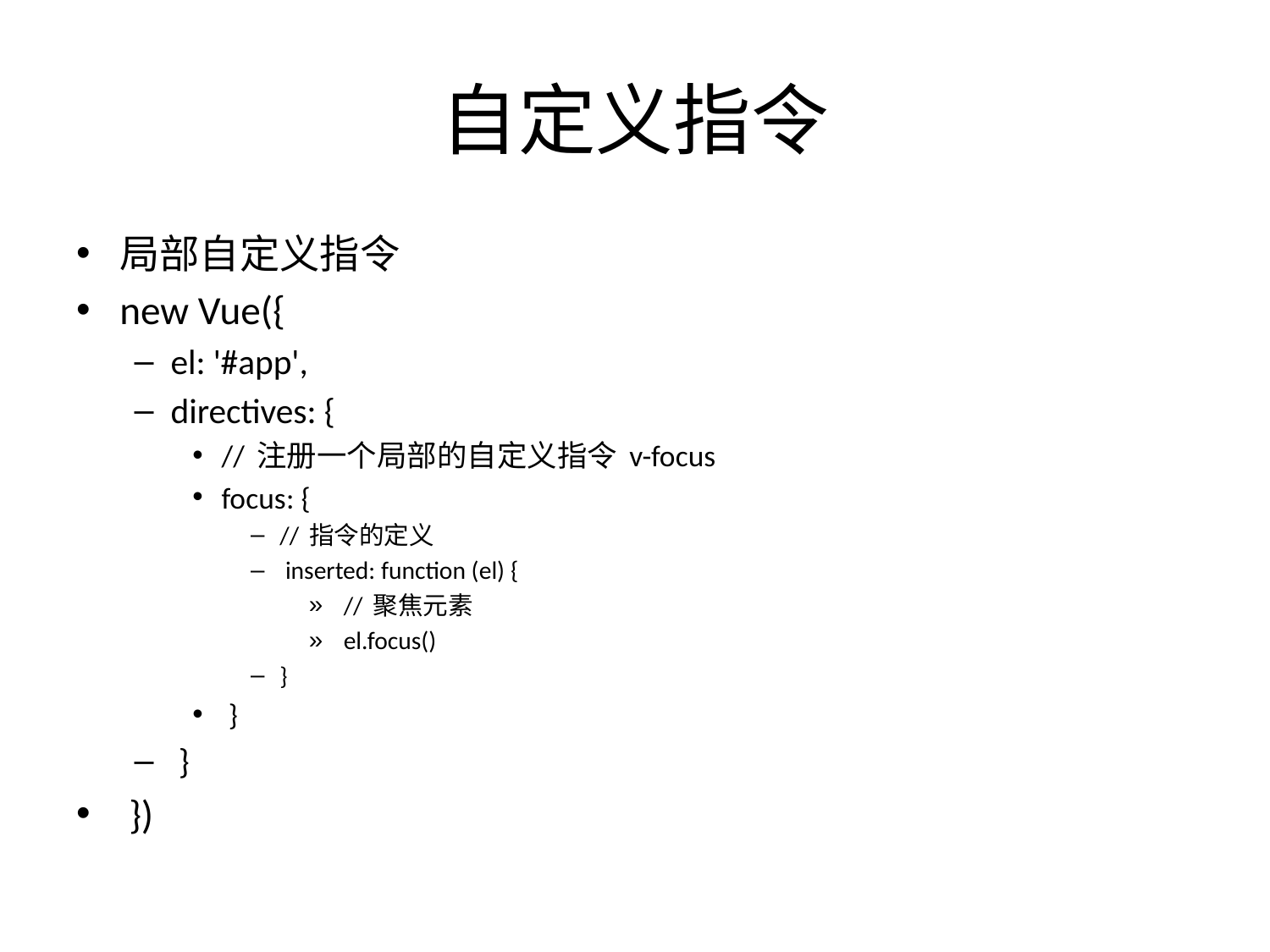

# 自定义指令
局部自定义指令
new Vue({
el: '#app',
directives: {
// 注册一个局部的自定义指令 v-focus
focus: {
// 指令的定义
 inserted: function (el) {
 // 聚焦元素
 el.focus()
}
 }
 }
 })